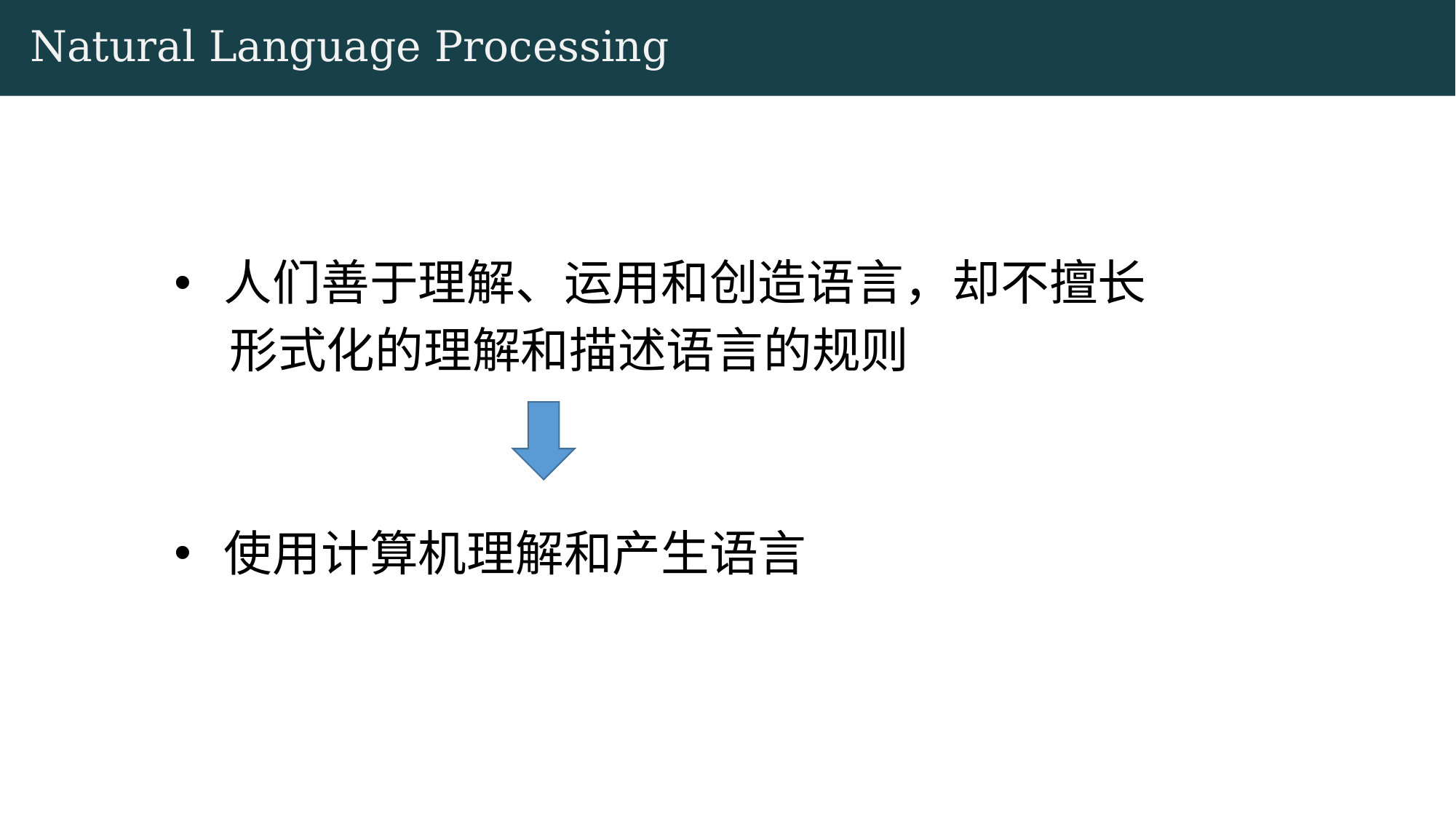

# Natural Language Processing
 人们善于理解、运用和创造语言，却不擅长
    形式化的理解和描述语言的规则

 使用计算机理解和产生语言